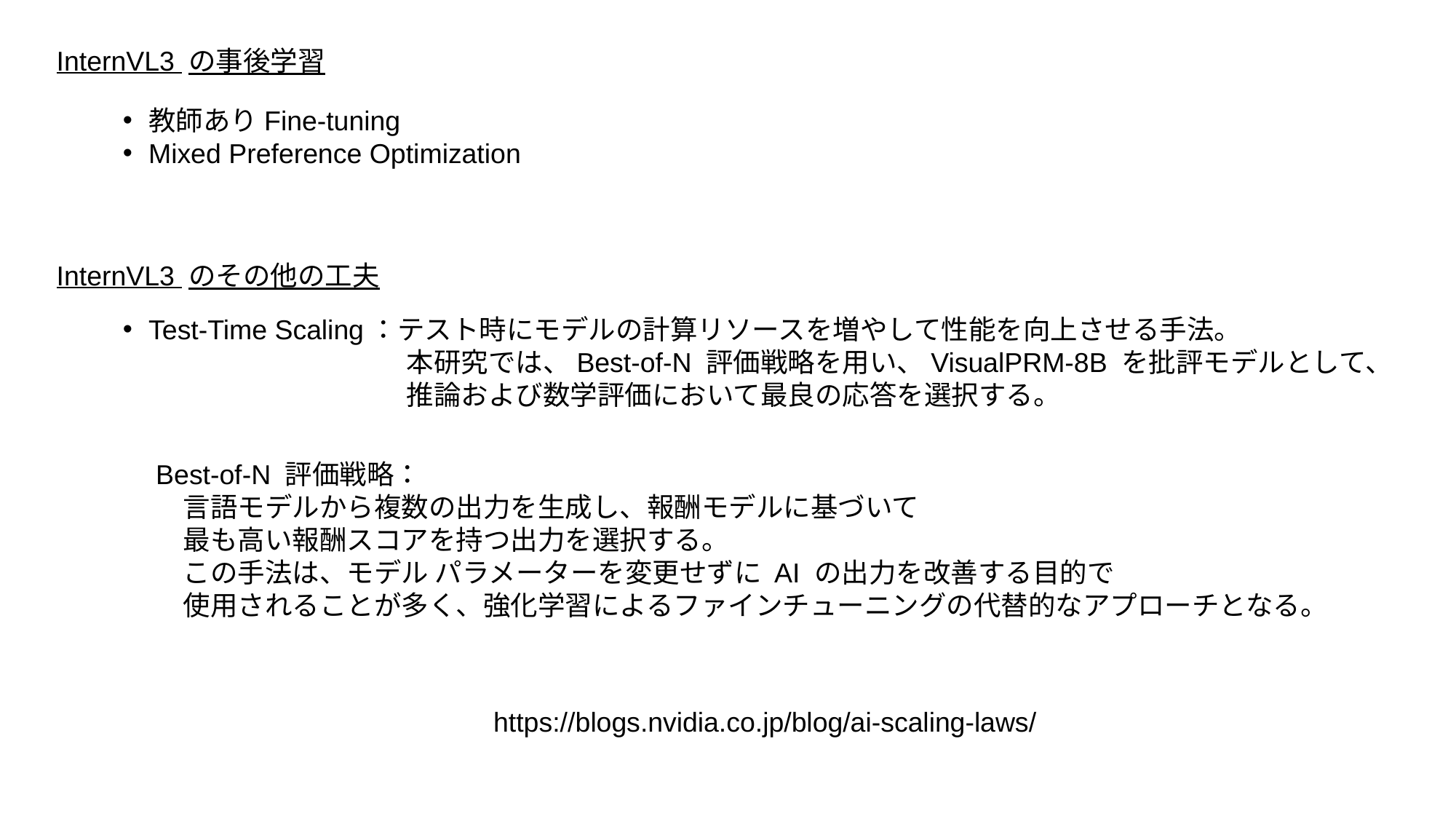

InternVL3 の事後学習
教師ありFine-tuning
Mixed Preference Optimization
InternVL3 のその他の工夫
Test-Time Scaling：テスト時にモデルの計算リソースを増やして性能を向上させる手法。
　　　　　　　　　  本研究では、Best-of-N 評価戦略を用い、VisualPRM-8B を批評モデルとして、
　　　　　　　　　  推論および数学評価において最良の応答を選択する。
Best-of-N 評価戦略：
　言語モデルから複数の出力を生成し、報酬モデルに基づいて
　最も高い報酬スコアを持つ出力を選択する。
　この手法は、モデル パラメーターを変更せずに AI の出力を改善する目的で
　使用されることが多く、強化学習によるファインチューニングの代替的なアプローチとなる。
https://blogs.nvidia.co.jp/blog/ai-scaling-laws/